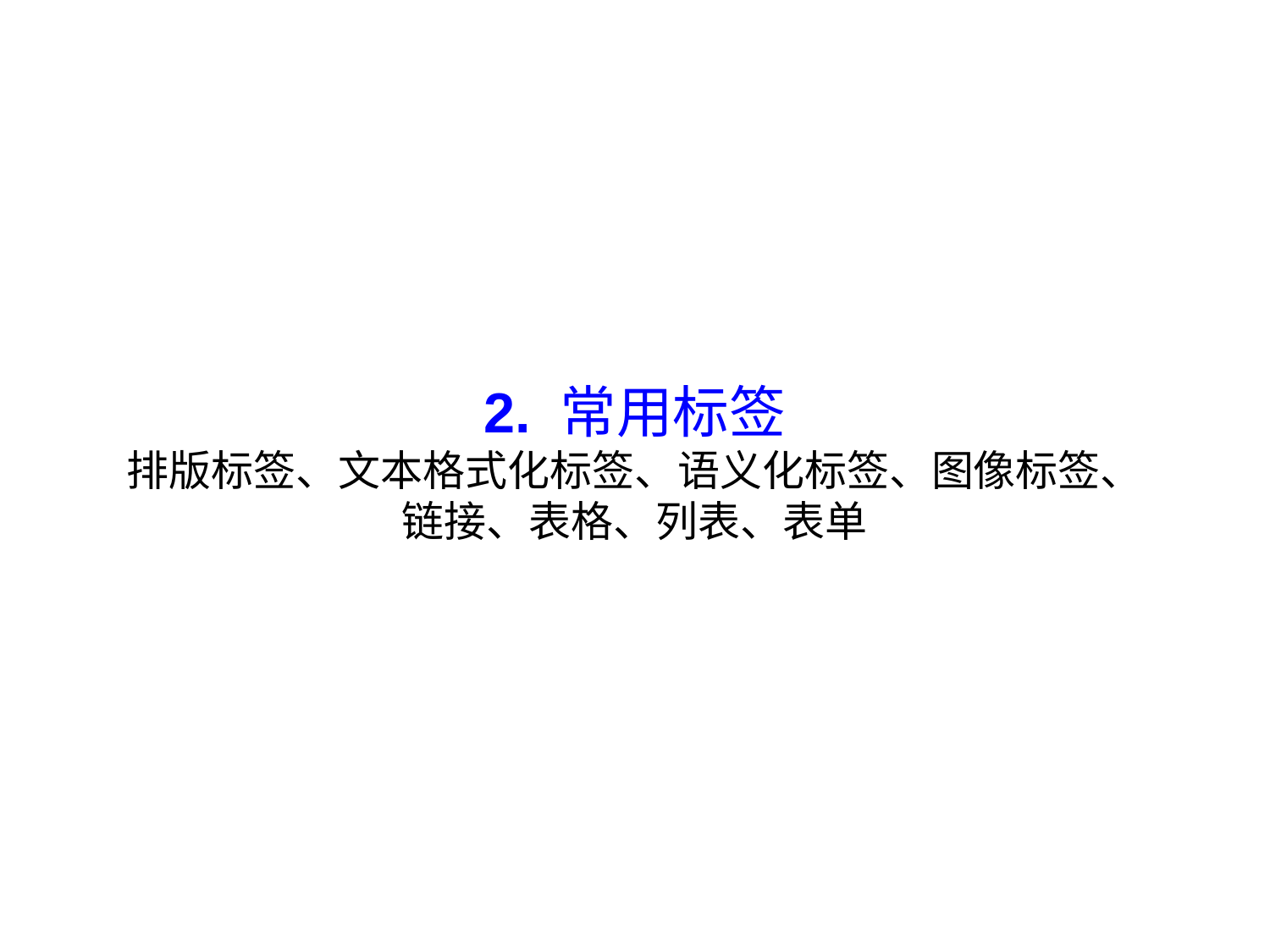

# 2. 常用标签 排版标签、文本格式化标签、语义化标签、图像标签、链接、表格、列表、表单